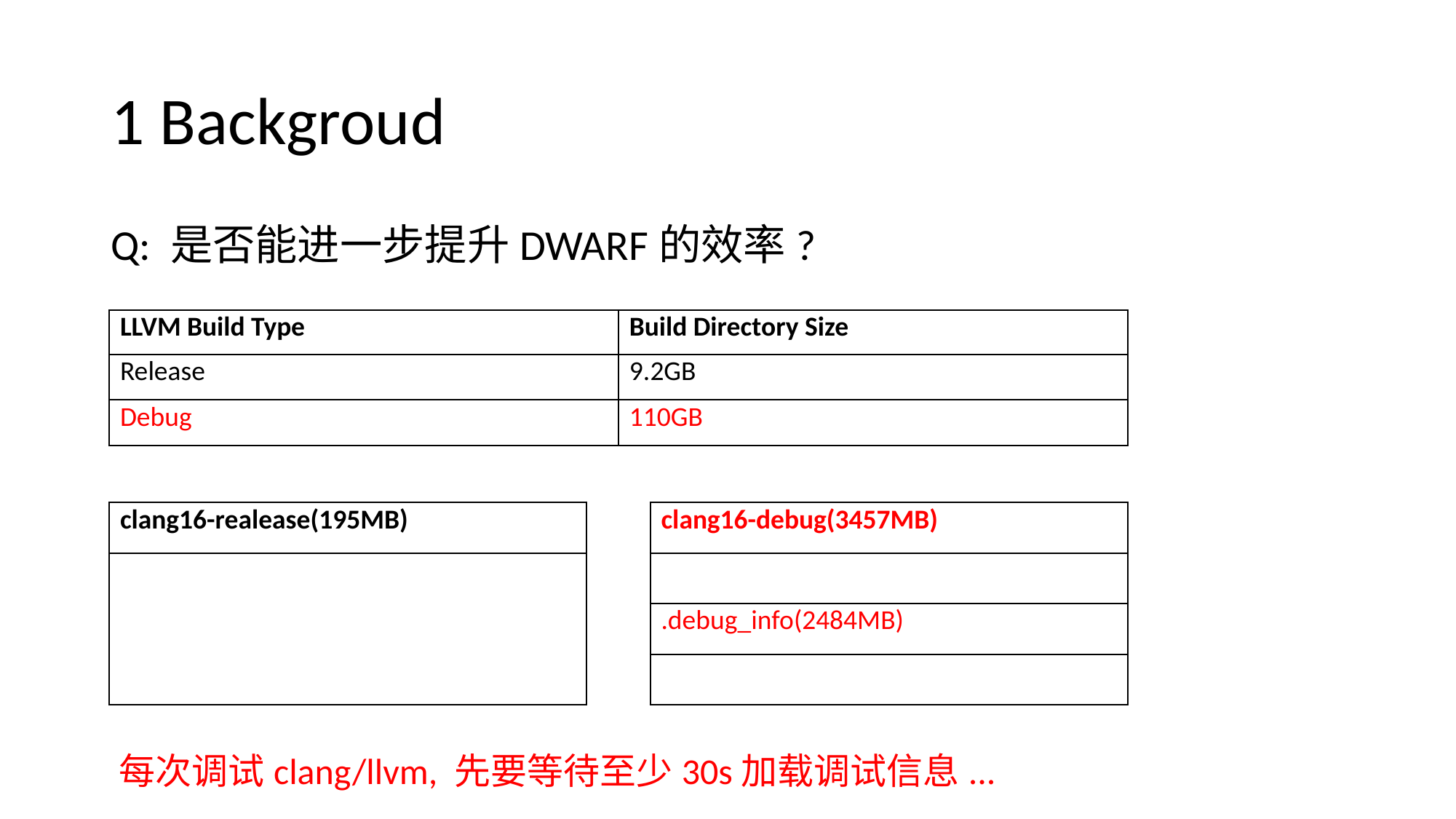

# 1 Backgroud
Q: 是否能进一步提升DWARF的效率?
| LLVM Build Type | Build Directory Size |
| --- | --- |
| Release | 9.2GB |
| Debug | 110GB |
| clang16-realease(195MB) |
| --- |
|  |
| clang16-debug(3457MB) |
| --- |
|  |
| .debug\_info(2484MB) |
|  |
每次调试clang/llvm, 先要等待至少30s加载调试信息...